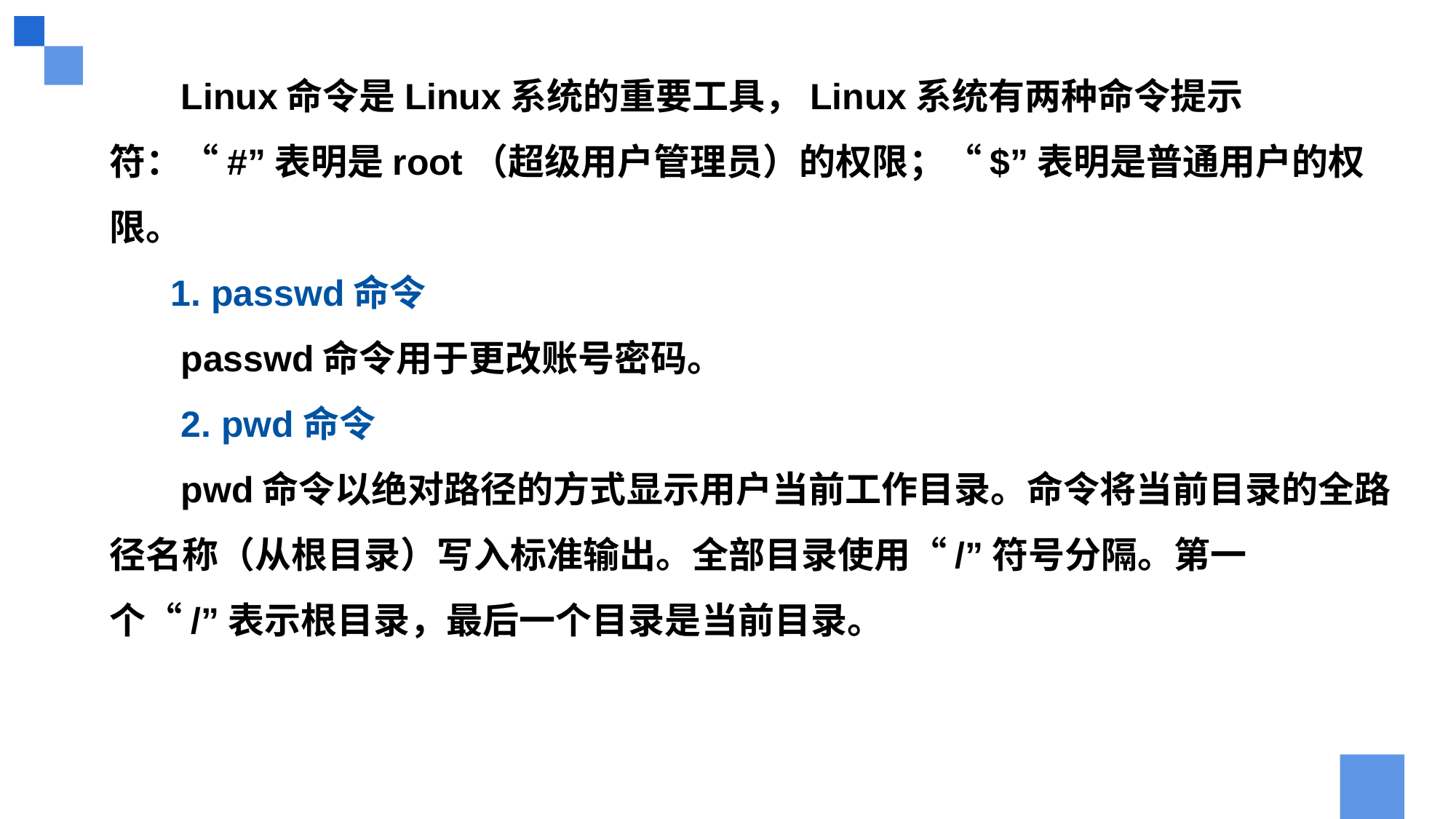

Linux命令是Linux系统的重要工具，Linux系统有两种命令提示符：“#”表明是root（超级用户管理员）的权限；“$”表明是普通用户的权限。
      1. passwd命令
       passwd命令用于更改账号密码。
       2. pwd命令
       pwd命令以绝对路径的方式显示用户当前工作目录。命令将当前目录的全路径名称（从根目录）写入标准输出。全部目录使用“/”符号分隔。第一个“/”表示根目录，最后一个目录是当前目录。

9